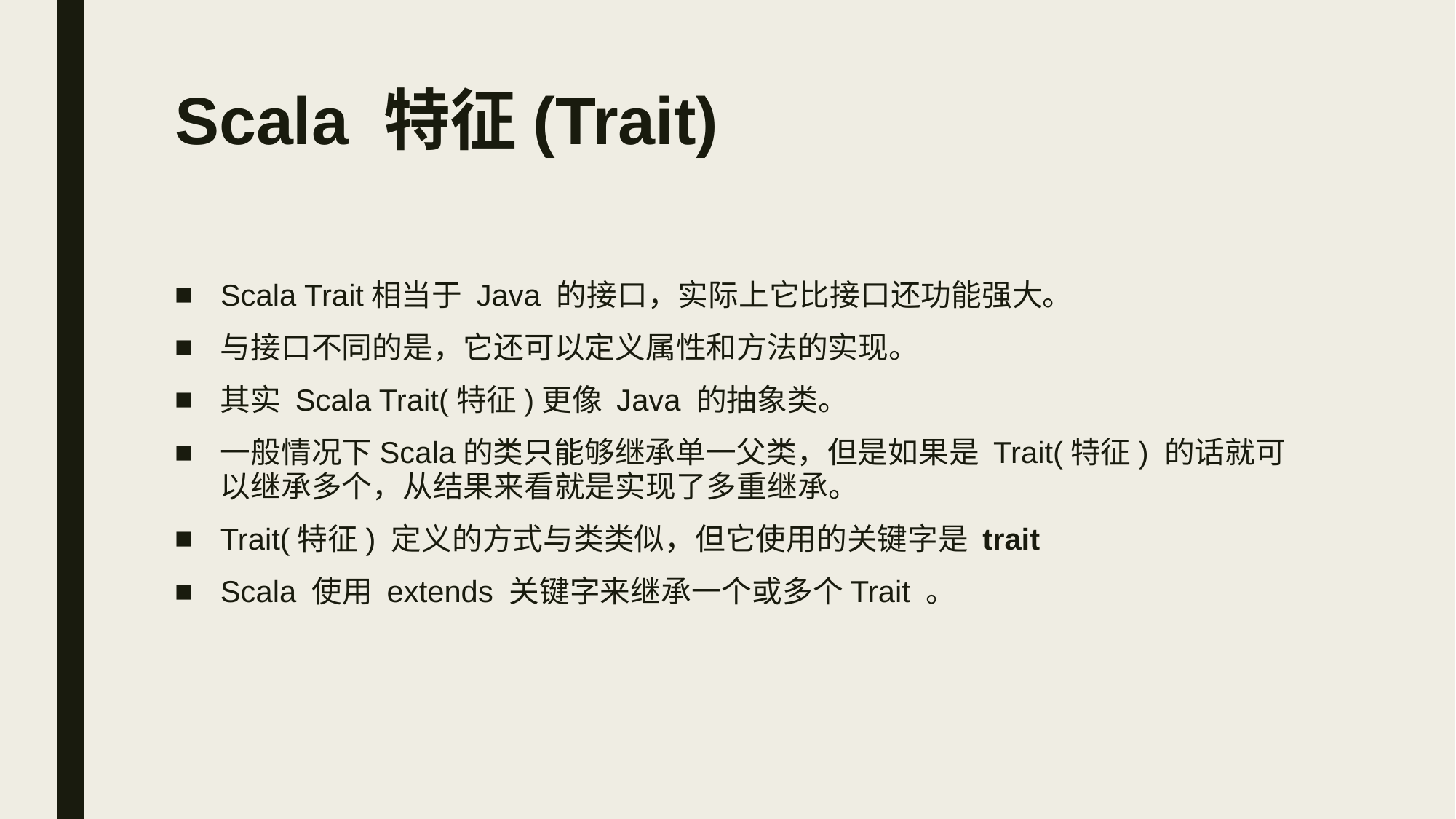

# Scala 特征(Trait)
Scala Trait相当于 Java 的接口，实际上它比接口还功能强大。
与接口不同的是，它还可以定义属性和方法的实现。
其实 Scala Trait(特征)更像 Java 的抽象类。
一般情况下Scala的类只能够继承单一父类，但是如果是 Trait(特征) 的话就可以继承多个，从结果来看就是实现了多重继承。
Trait(特征) 定义的方式与类类似，但它使用的关键字是 trait
Scala 使用 extends 关键字来继承一个或多个Trait 。